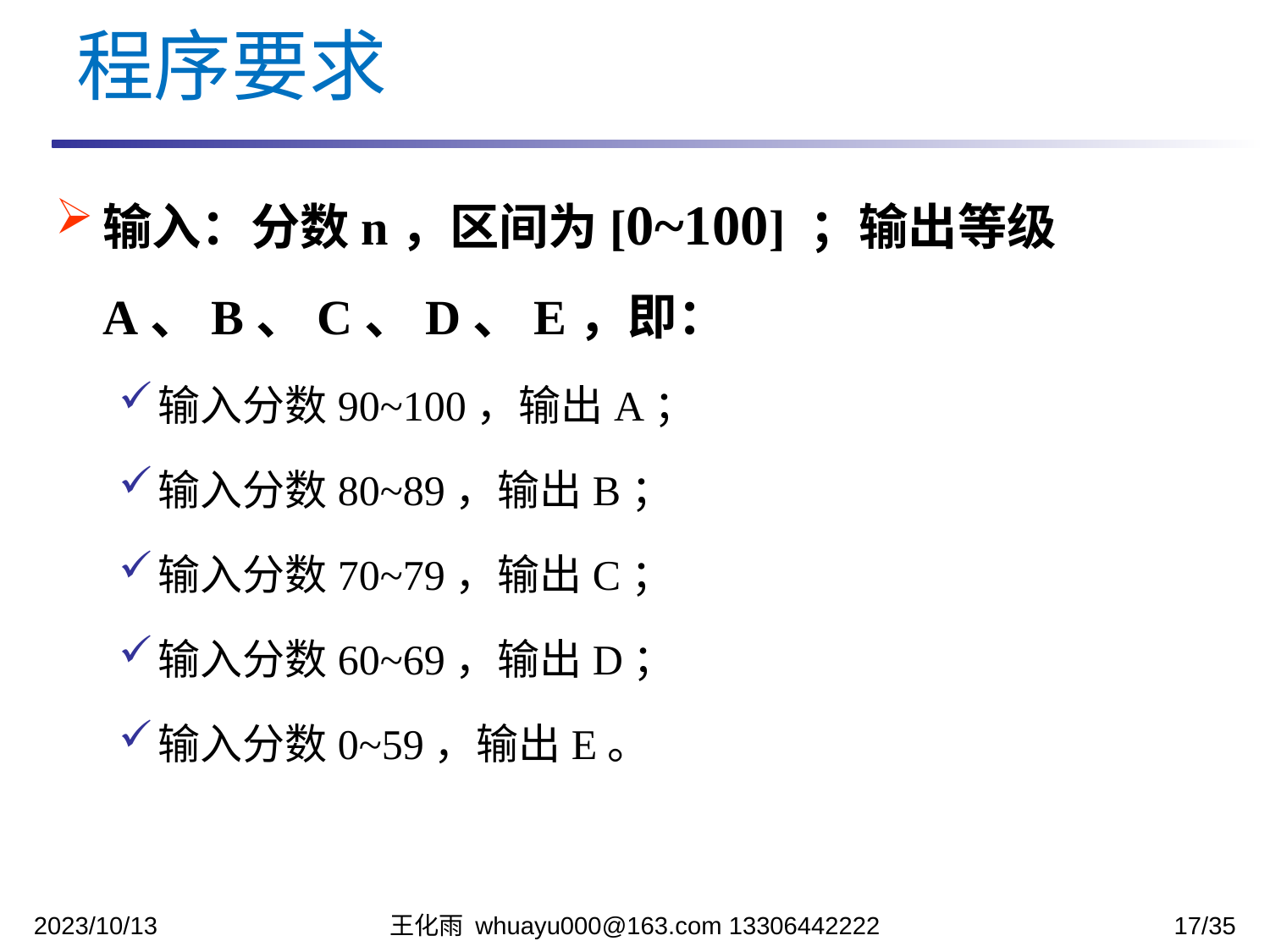

程序要求
输入：分数n，区间为[0~100] ；输出等级A、B、C、D、E，即：
输入分数90~100，输出A；
输入分数80~89，输出B；
输入分数70~79，输出C；
输入分数60~69，输出D；
输入分数0~59，输出E。
2023/10/13
王化雨 whuayu000@163.com 13306442222
17/35